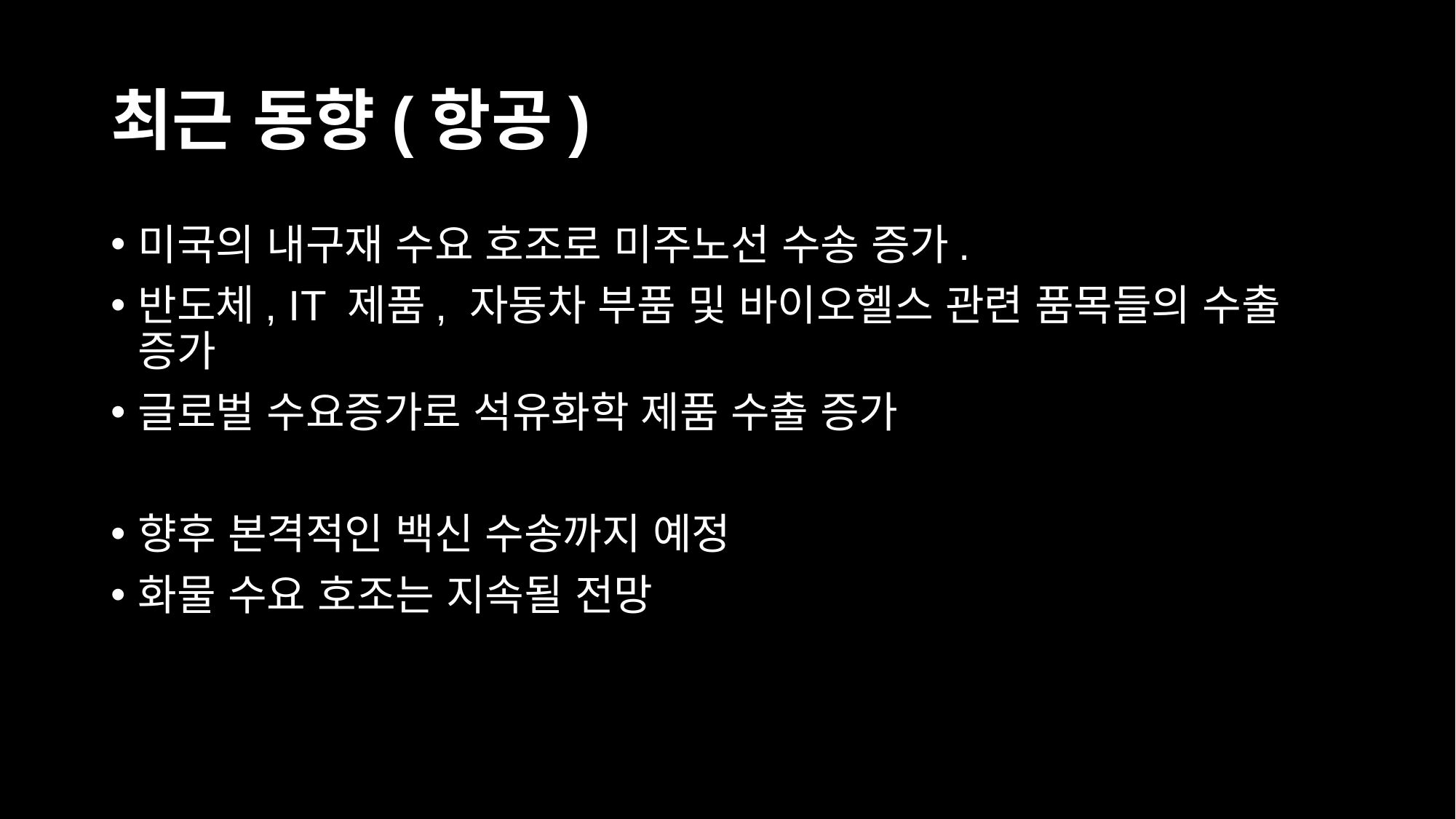

# 최근 동향(항공)
미국의 내구재 수요 호조로 미주노선 수송 증가.
반도체, IT 제품, 자동차 부품 및 바이오헬스 관련 품목들의 수출 증가
글로벌 수요증가로 석유화학 제품 수출 증가

향후 본격적인 백신 수송까지 예정
화물 수요 호조는 지속될 전망
https://ssl.pstatic.net/imgstock/upload/research/industry/1615248461407.pdf